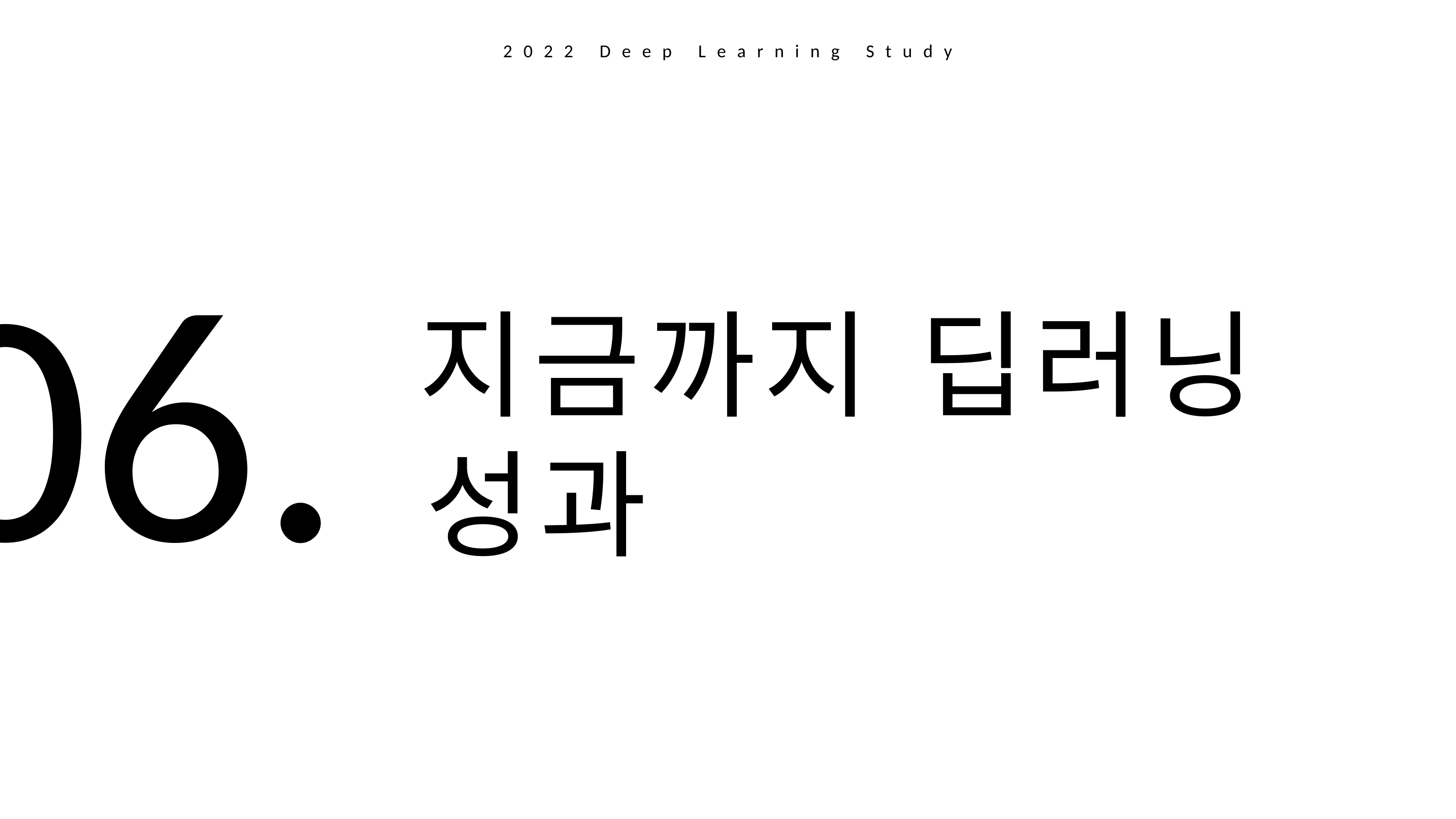

2022 Deep Learning Study
06.
 지금까지 딥러닝
 성과